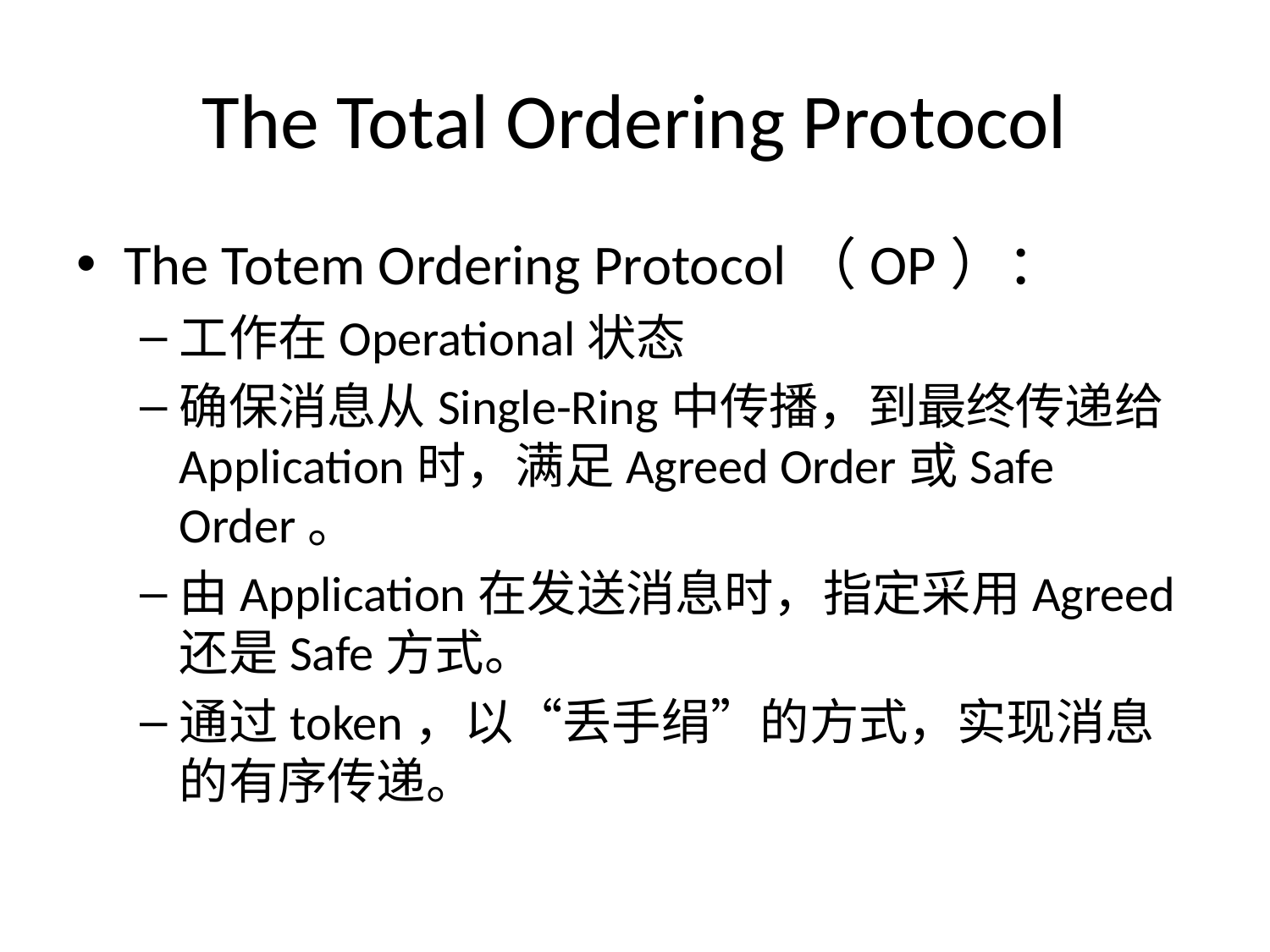

# The Total Ordering Protocol
The Totem Ordering Protocol（OP）：
工作在Operational状态
确保消息从Single-Ring中传播，到最终传递给Application时，满足Agreed Order或Safe Order。
由Application在发送消息时，指定采用Agreed还是Safe方式。
通过token，以“丢手绢”的方式，实现消息的有序传递。